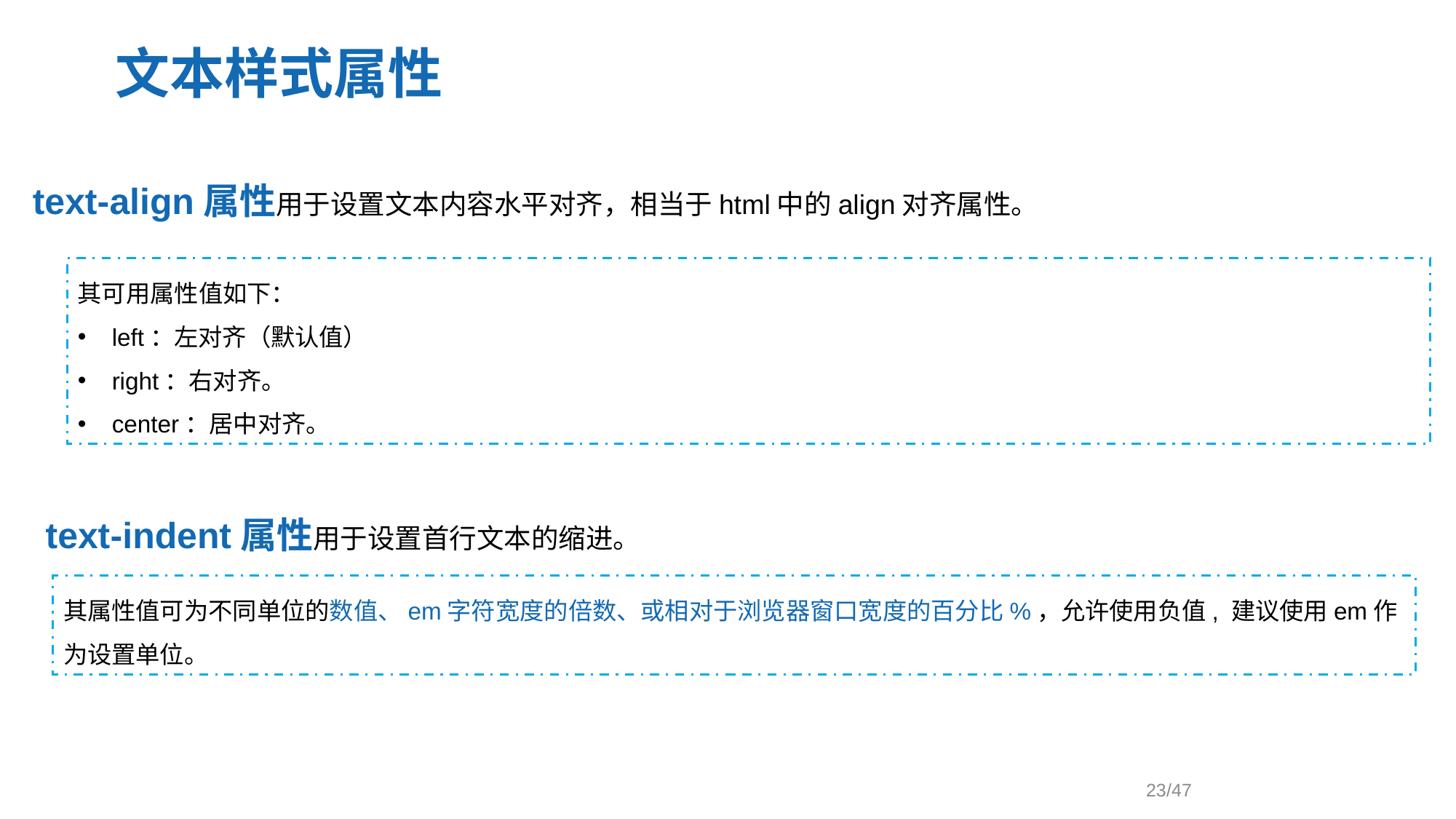

文本样式属性
text-align属性用于设置文本内容水平对齐，相当于html中的align对齐属性。
其可用属性值如下：
left：左对齐（默认值）
right：右对齐。
center：居中对齐。
text-indent属性用于设置首行文本的缩进。
其属性值可为不同单位的数值、em字符宽度的倍数、或相对于浏览器窗口宽度的百分比%，允许使用负值, 建议使用em作为设置单位。
23/47